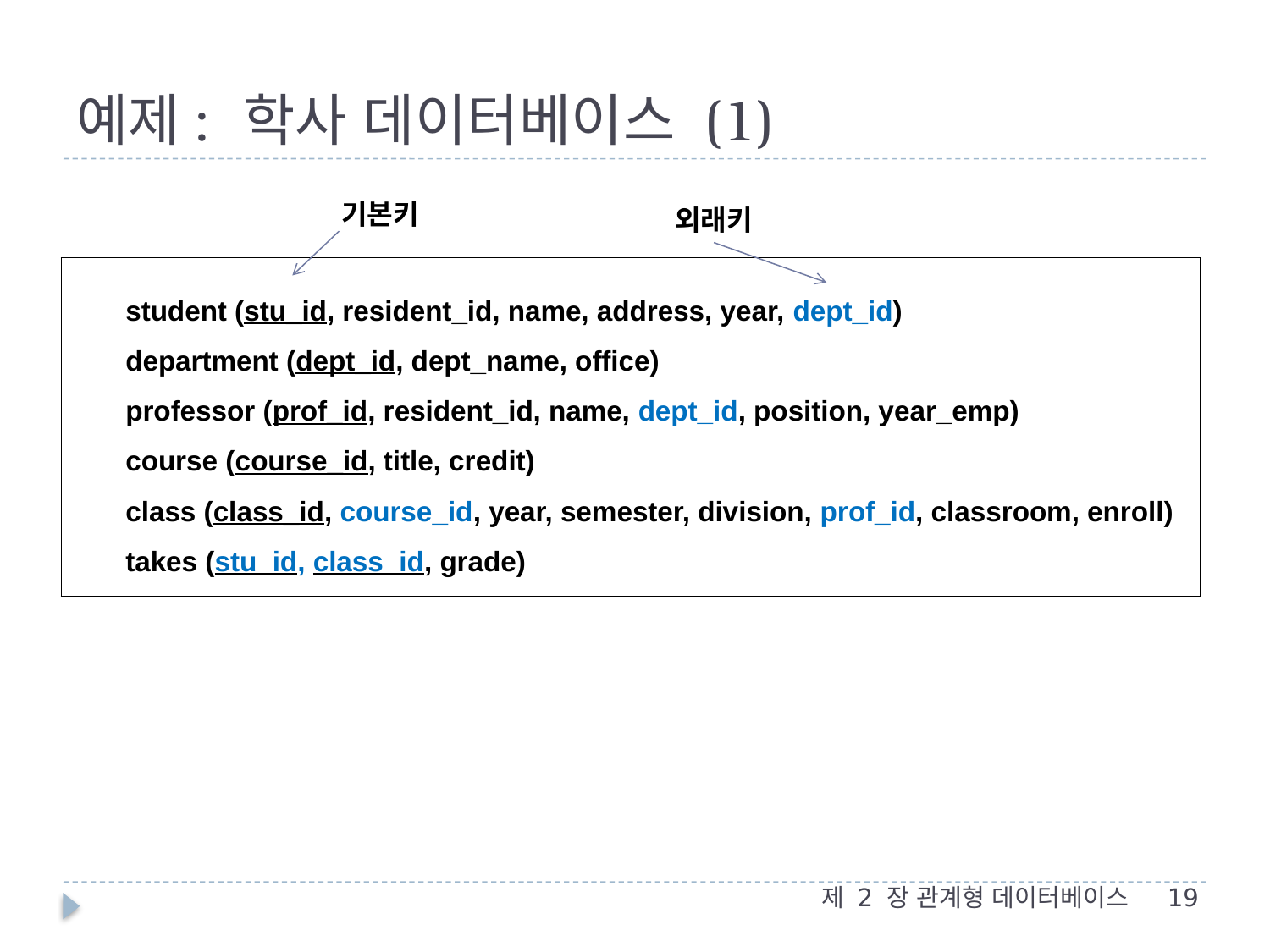

# 예제: 학사 데이터베이스 (1)
기본키
외래키
| student (stu\_id, resident\_id, name, address, year, dept\_id) department (dept\_id, dept\_name, office) professor (prof\_id, resident\_id, name, dept\_id, position, year\_emp) course (course\_id, title, credit) class (class\_id, course\_id, year, semester, division, prof\_id, classroom, enroll) takes (stu\_id, class\_id, grade) |
| --- |
제 2 장 관계형 데이터베이스
19